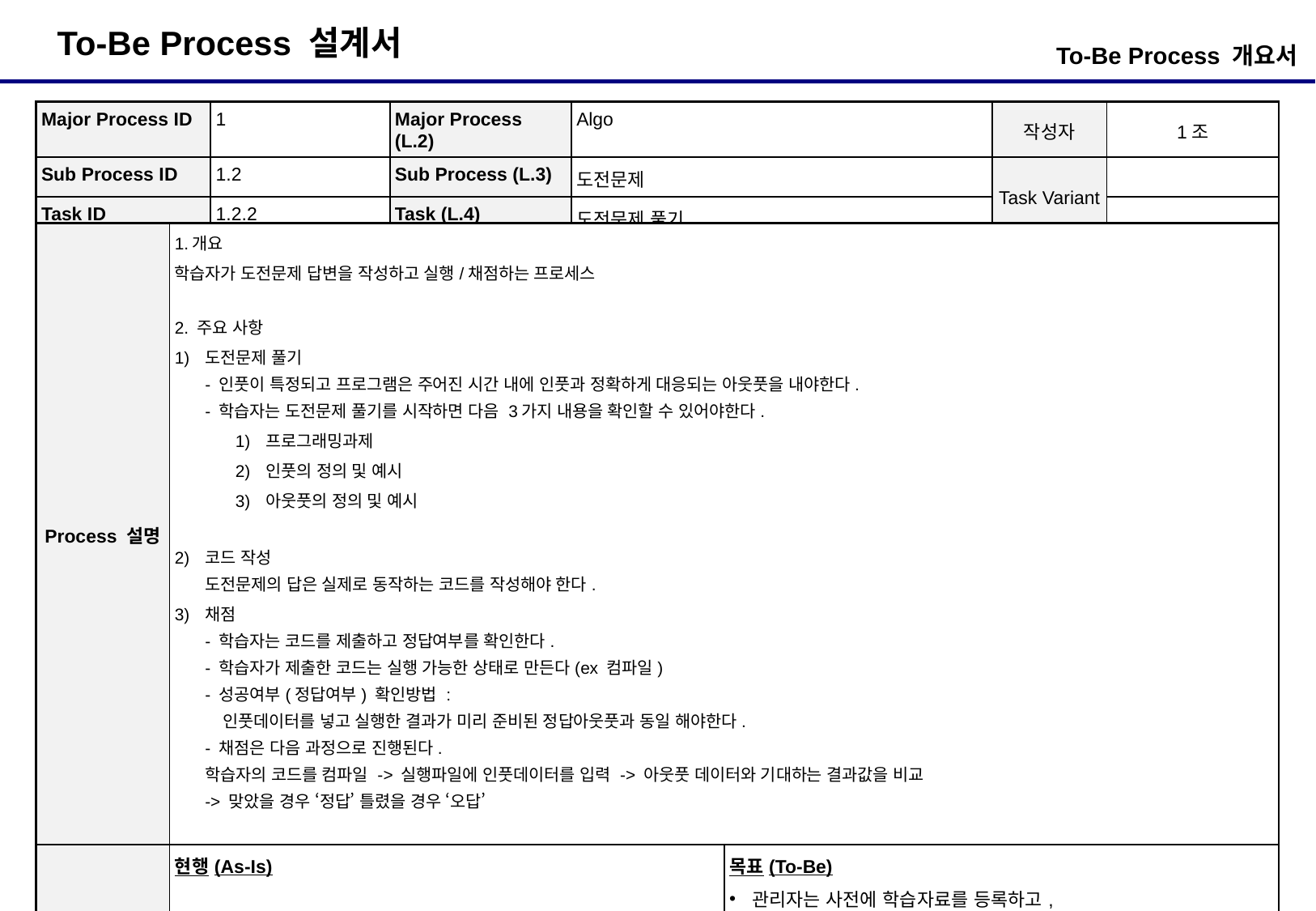

To-Be Process 개요서
| Major Process ID | 1 | Major Process (L.2) | Algo | 작성자 | 1조 |
| --- | --- | --- | --- | --- | --- |
| Sub Process ID | 1.2 | Sub Process (L.3) | 도전문제 | Task Variant |  |
| Task ID | 1.2.2 | Task (L.4) | 도전문제 풀기 |  |  |
| Process 설명 | 1.개요 학습자가 도전문제 답변을 작성하고 실행/채점하는 프로세스 2. 주요 사항 도전문제 풀기 - 인풋이 특정되고 프로그램은 주어진 시간 내에 인풋과 정확하게 대응되는 아웃풋을 내야한다. - 학습자는 도전문제 풀기를 시작하면 다음 3가지 내용을 확인할 수 있어야한다. 프로그래밍과제 인풋의 정의 및 예시 아웃풋의 정의 및 예시 코드 작성 도전문제의 답은 실제로 동작하는 코드를 작성해야 한다. 채점 - 학습자는 코드를 제출하고 정답여부를 확인한다. - 학습자가 제출한 코드는 실행 가능한 상태로 만든다(ex 컴파일) - 성공여부(정답여부) 확인방법 : 인풋데이터를 넣고 실행한 결과가 미리 준비된 정답아웃풋과 동일 해야한다. - 채점은 다음 과정으로 진행된다. 학습자의 코드를 컴파일 -> 실행파일에 인풋데이터를 입력 -> 아웃풋 데이터와 기대하는 결과값을 비교 -> 맞았을 경우 ‘정답’ 틀렸을 경우 ‘오답’ |  |
| --- | --- | --- |
| 주요변화 사항 | 현행(As-Is) | 목표(To-Be) 관리자는 사전에 학습자료를 등록하고, 학습자는 필요한 자료를 제공받아 학습을 진행한다. |